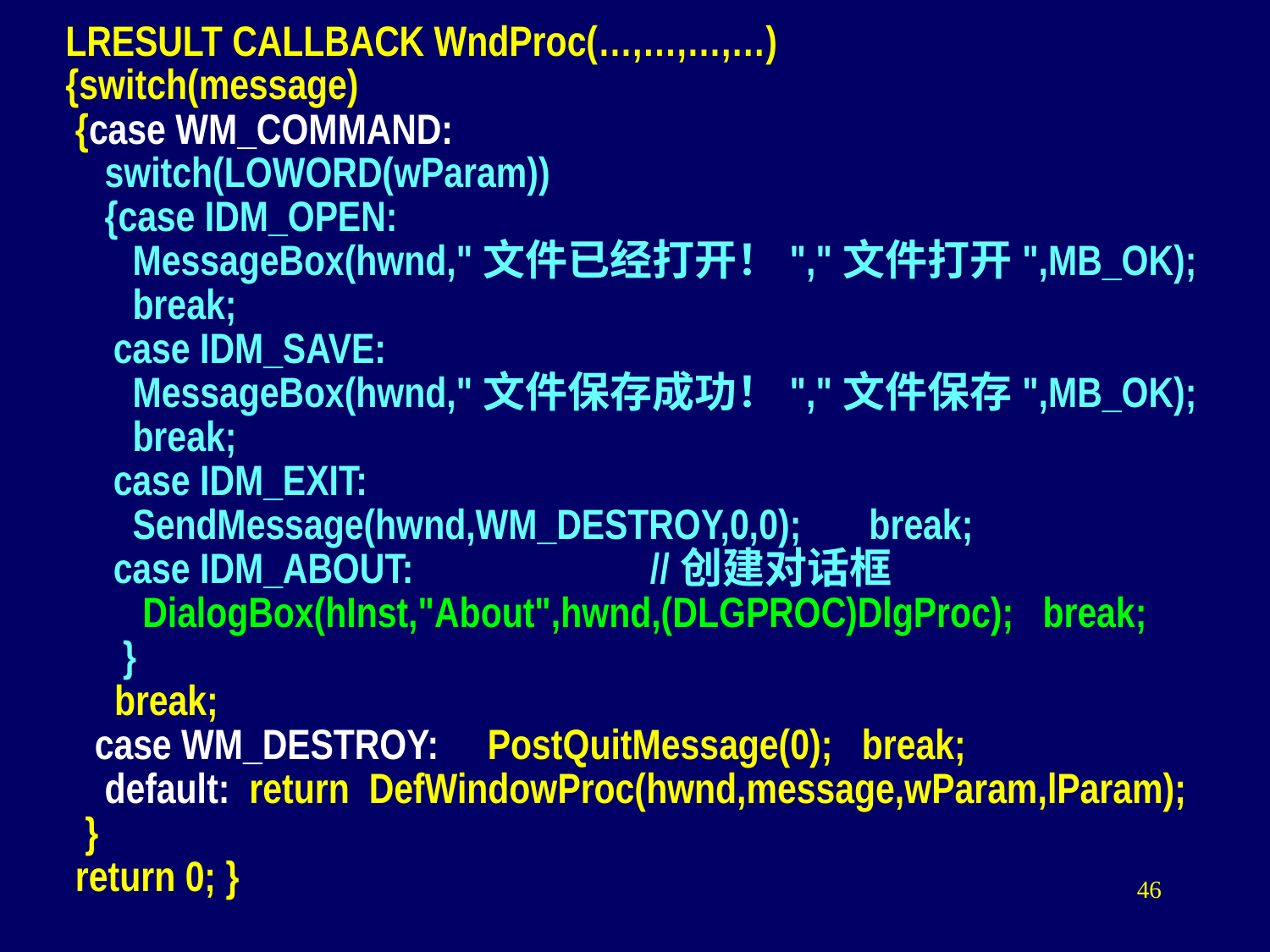

LRESULT CALLBACK WndProc(…,…,…,…)
{switch(message)
 {case WM_COMMAND:
    switch(LOWORD(wParam))
    {case IDM_OPEN:
	  MessageBox(hwnd,"文件已经打开！","文件打开",MB_OK);
    	  break;
   	case IDM_SAVE:
 	  MessageBox(hwnd,"文件保存成功！","文件保存",MB_OK);
	  break;
   	case IDM_EXIT:
    	  SendMessage(hwnd,WM_DESTROY,0,0);       break;
   	case IDM_ABOUT:		   //创建对话框
	   DialogBox(hInst,"About",hwnd,(DLGPROC)DlgProc);   break;
	 }
     break;
   case WM_DESTROY:     PostQuitMessage(0);   break;
    default:  return  DefWindowProc(hwnd,message,wParam,lParam);
  }
 return 0; }
46